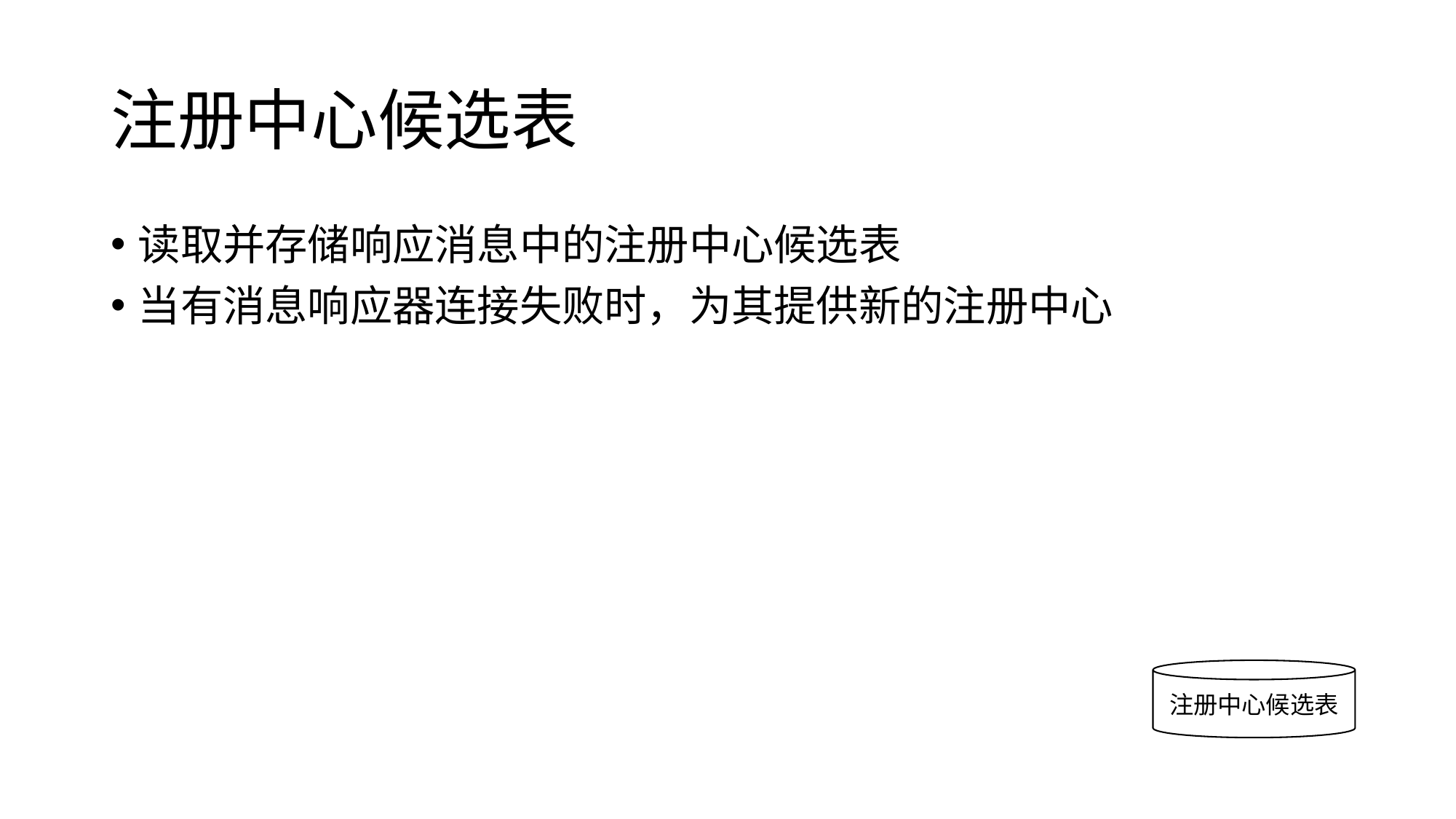

# 注册中心候选表
读取并存储响应消息中的注册中心候选表
当有消息响应器连接失败时，为其提供新的注册中心
注册中心候选表